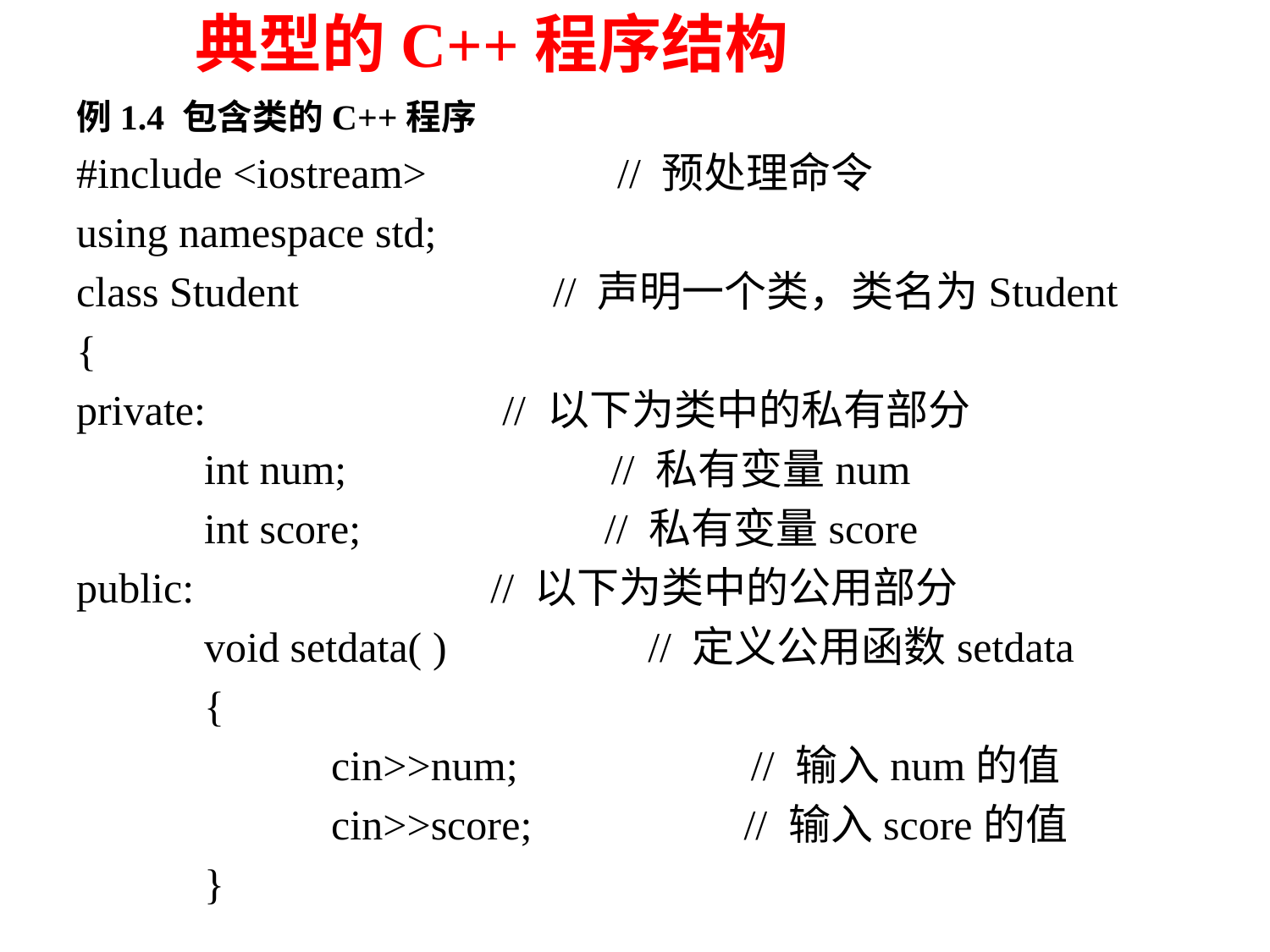

典型的C++程序结构
例1.4 包含类的C++程序
#include <iostream>                  // 预处理命令
using namespace std;
class Student                        // 声明一个类，类名为Student
{
private:                            // 以下为类中的私有部分
		int num;                         // 私有变量num
		int score;                       // 私有变量score
public:                            // 以下为类中的公用部分
		void setdata( )                   // 定义公用函数setdata
		{
			cin>>num;                      // 输入num的值
			cin>>score;                    // 输入score的值
		}